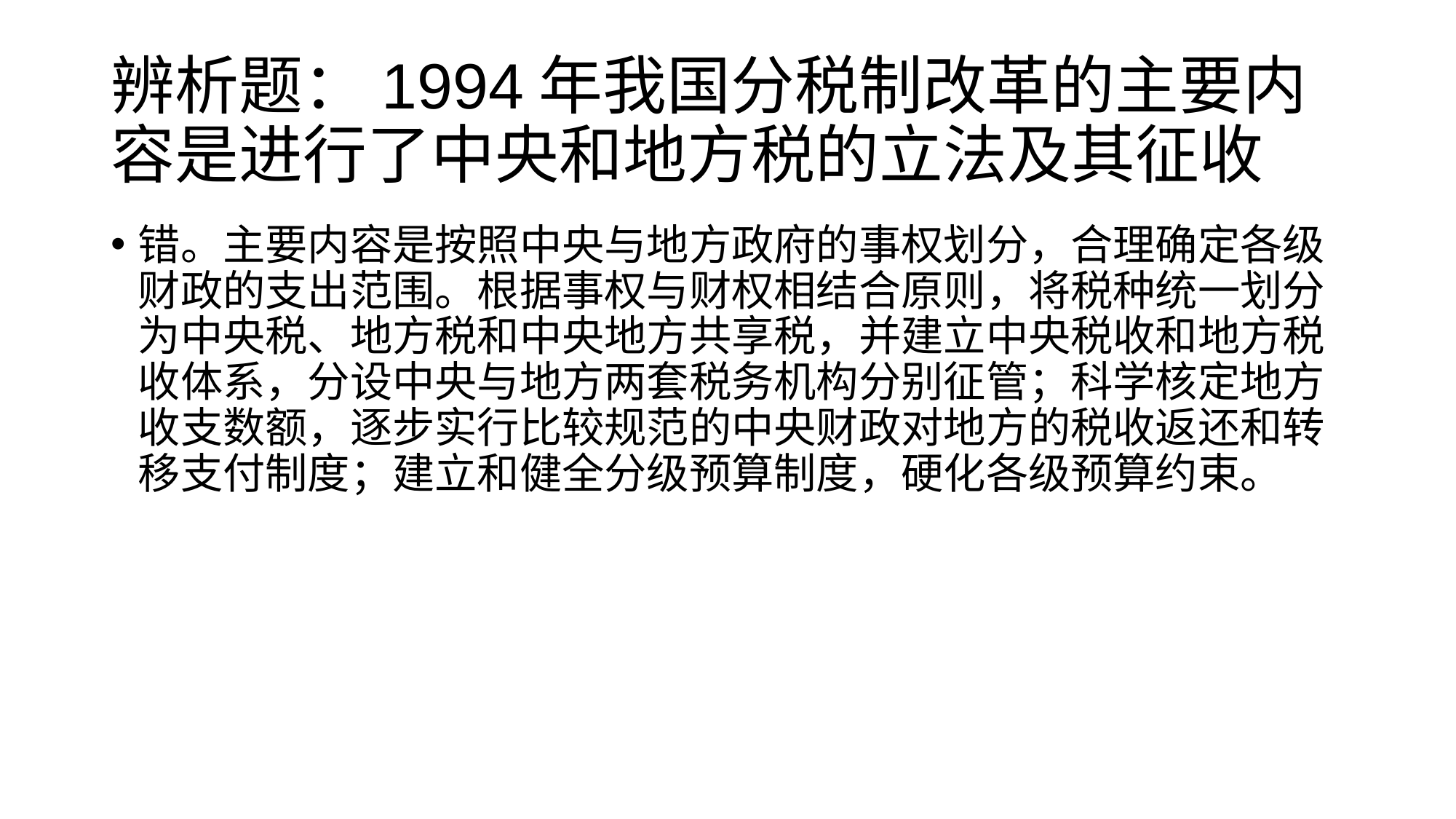

# 辨析题：1994年我国分税制改革的主要内容是进行了中央和地方税的立法及其征收
错。主要内容是按照中央与地方政府的事权划分，合理确定各级财政的支出范围。根据事权与财权相结合原则，将税种统一划分为中央税、地方税和中央地方共享税，并建立中央税收和地方税收体系，分设中央与地方两套税务机构分别征管；科学核定地方收支数额，逐步实行比较规范的中央财政对地方的税收返还和转移支付制度；建立和健全分级预算制度，硬化各级预算约束。